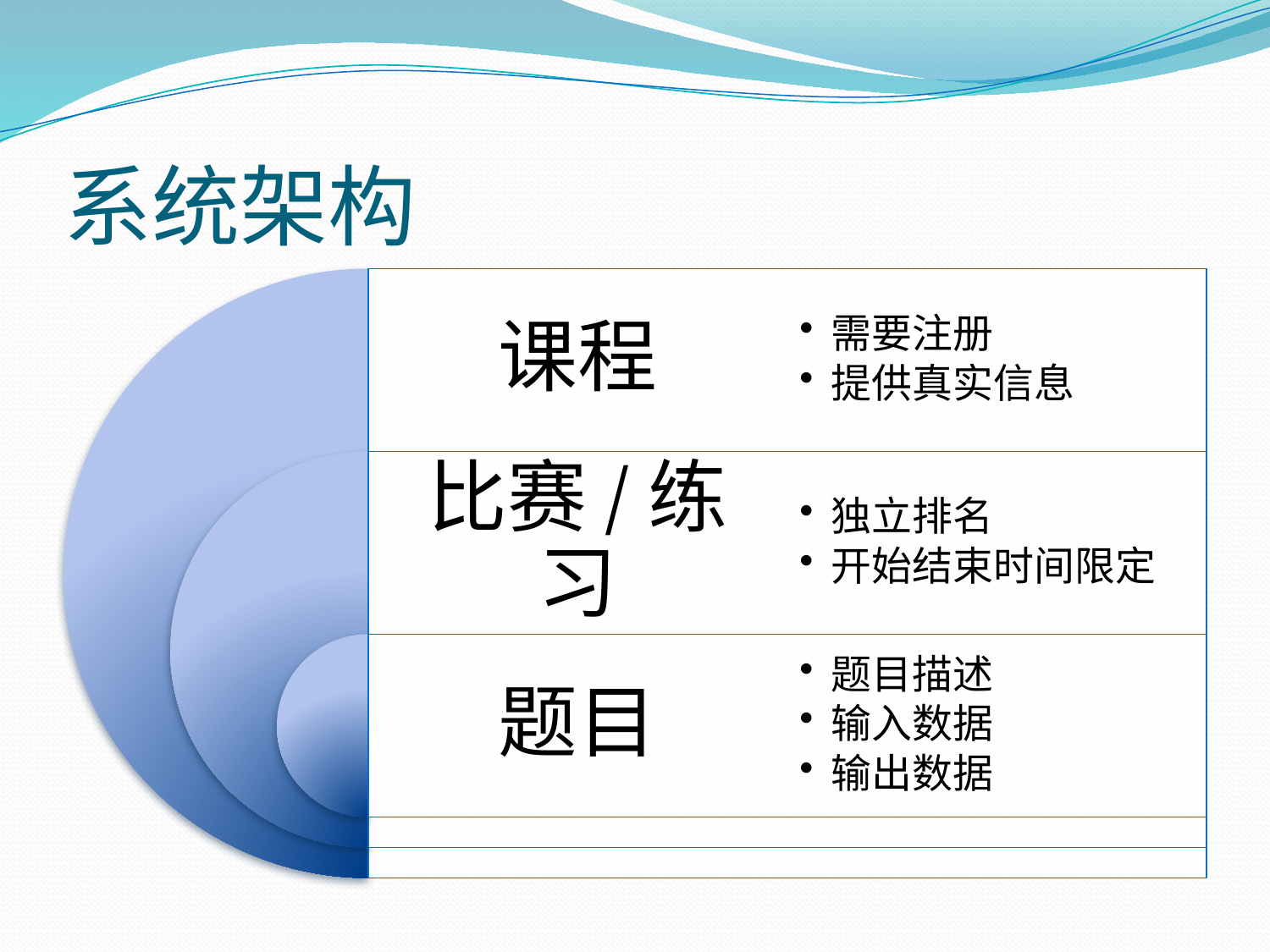

# 系统架构
课程
比赛/练习
题目
需要注册
提供真实信息
独立排名
开始结束时间限定
题目描述
输入数据
输出数据